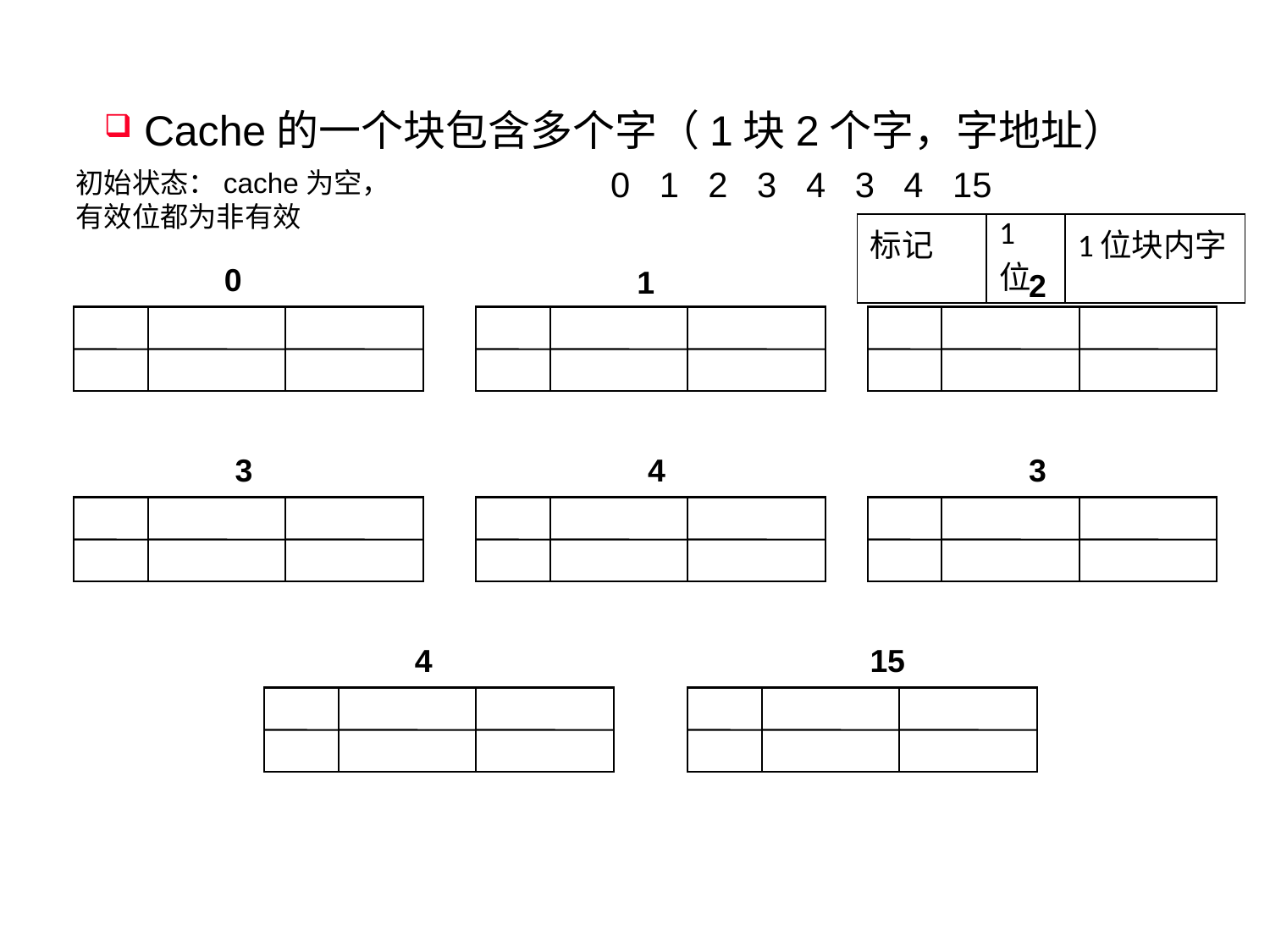

Cache的一个块包含多个字（1块2个字，字地址）
                          0   1   2   3   4   3   4   15
初始状态：cache为空，
有效位都为非有效
| 标记 | 1位 | 1位块内字 |
| --- | --- | --- |
0

1

2

3

4

3

4

15